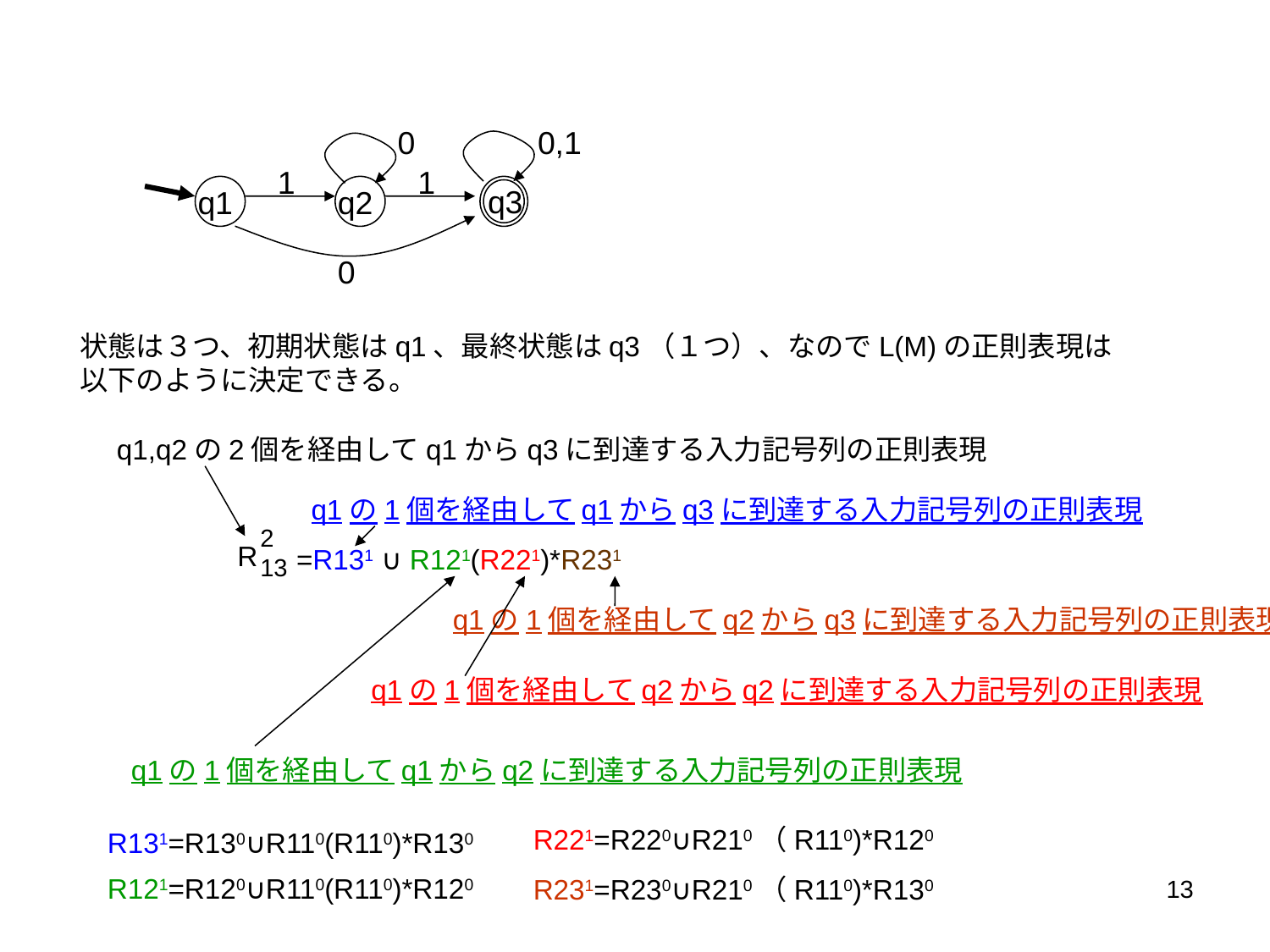

0
0,1

1
1
q3

q1

q2

0
状態は３つ、初期状態はq1、最終状態はq3（１つ）、なのでL(M)の正則表現は
以下のように決定できる。
q1,q2の2個を経由してq1からq3に到達する入力記号列の正則表現

q1の1個を経由してq1からq3に到達する入力記号列の正則表現
2
R
13

                   =R131 ∪ R121(R221)*R231

q1の1個を経由してq2からq3に到達する入力記号列の正則表現
q1の1個を経由してq2からq2に到達する入力記号列の正則表現
q1の1個を経由してq1からq2に到達する入力記号列の正則表現
R221=R220∪R210（R110)*R120
R131=R130∪R110(R110)*R130
R121=R120∪R110(R110)*R120
R231=R230∪R210（R110)*R130
13